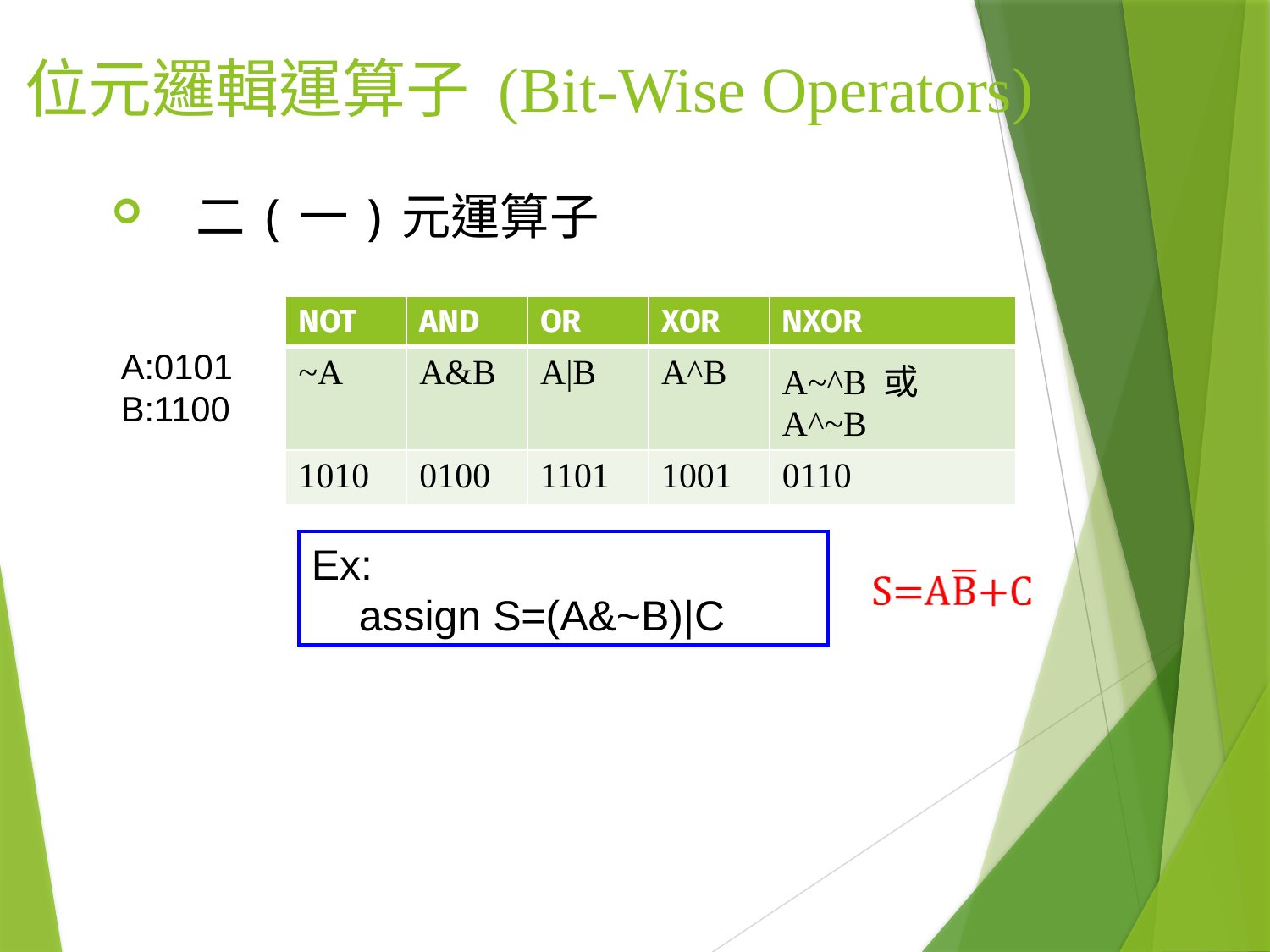

# 位元邏輯運算子 (Bit-Wise Operators)
二(一)元運算子
| NOT | AND | OR | XOR | NXOR |
| --- | --- | --- | --- | --- |
| ~A | A&B | A|B | A^B | A~^B 或A^~B |
| 1010 | 0100 | 1101 | 1001 | 0110 |
A:0101
B:1100
Ex:
    assign S=(A&~B)|C